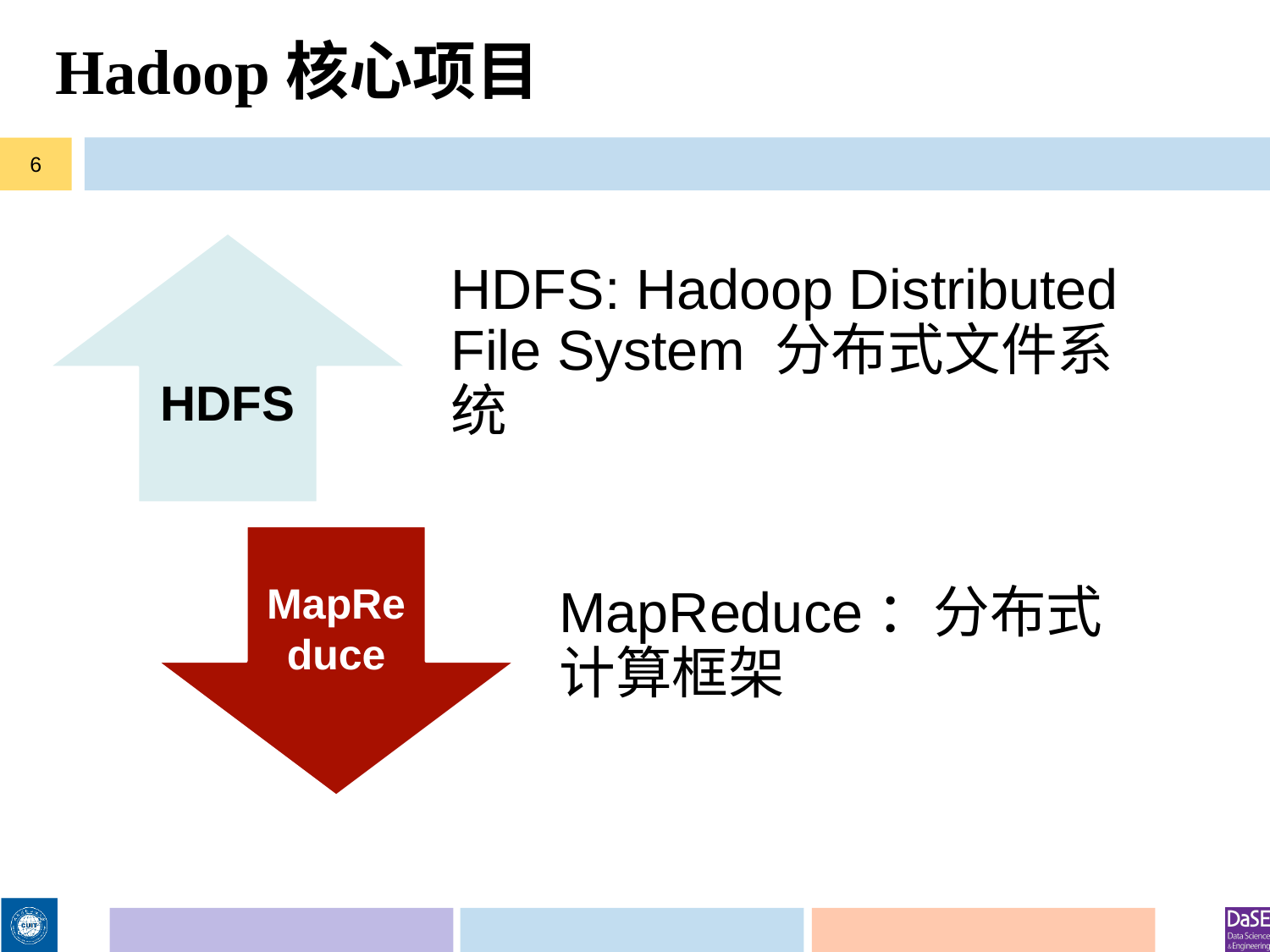

# Hadoop核心项目
6

HDFS
HDFS: Hadoop Distributed File System 分布式文件系统
MapReduce
MapReduce：分布式计算框架